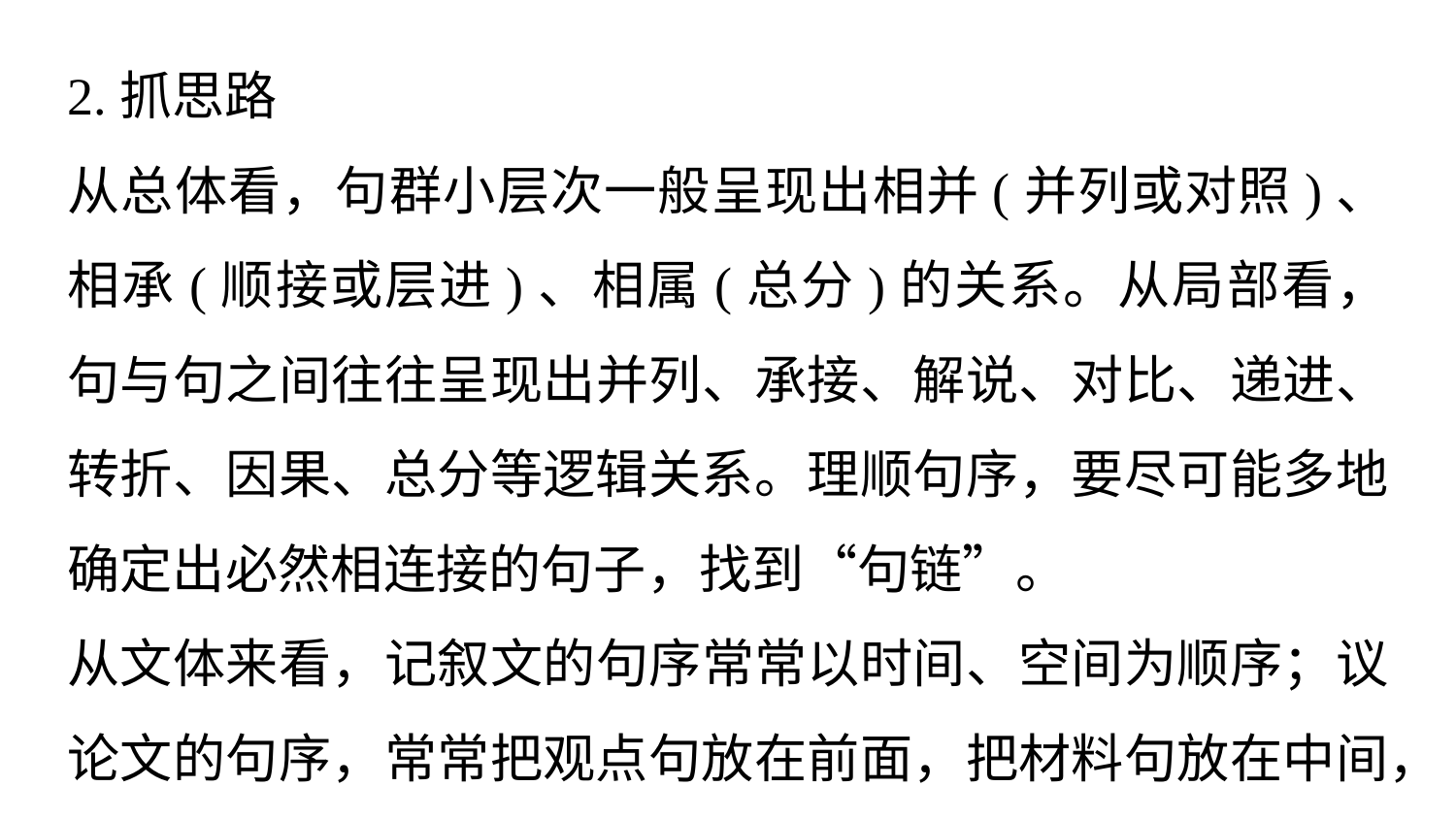

2.抓思路
从总体看，句群小层次一般呈现出相并(并列或对照)、相承(顺接或层进)、相属(总分)的关系。从局部看，句与句之间往往呈现出并列、承接、解说、对比、递进、转折、因果、总分等逻辑关系。理顺句序，要尽可能多地确定出必然相连接的句子，找到“句链”。
从文体来看，记叙文的句序常常以时间、空间为顺序；议论文的句序，常常把观点句放在前面，把材料句放在中间，